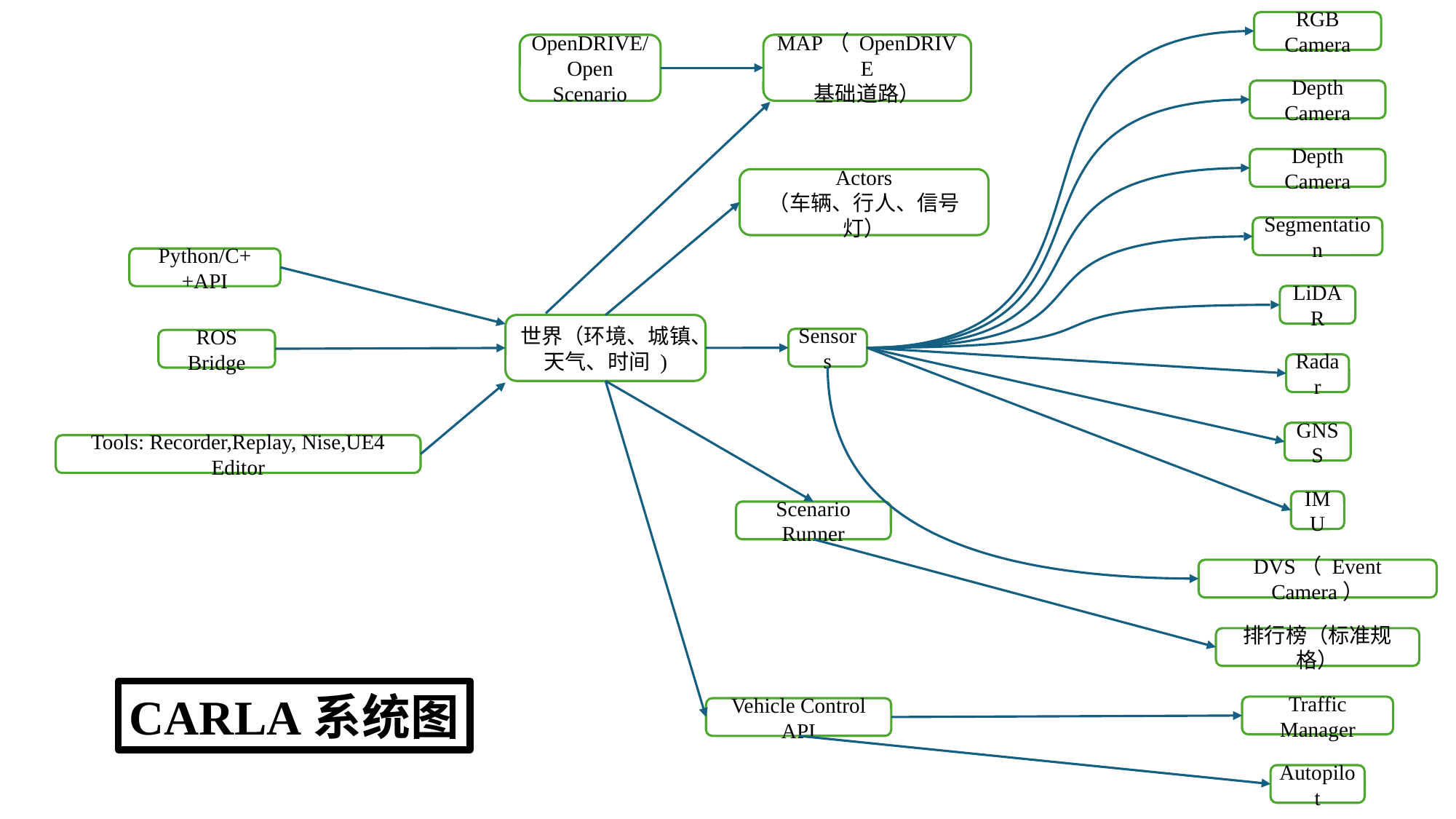

RGB Camera
OpenDRIVE/
Open Scenario
MAP（ OpenDRIVE
基础道路）
Depth Camera
Depth Camera
Actors
（车辆、行人、信号灯）
Segmentation
Python/C++API
LiDAR
世界（环境、城镇、
天气、时间 )
Sensors
ROS Bridge
Radar
GNSS
Tools: Recorder,Replay, Nise,UE4 Editor
IMU
Scenario Runner
DVS（ Event Camera）
排行榜（标准规格）
CARLA系统图
Traffic Manager
Vehicle Control API
Autopilot